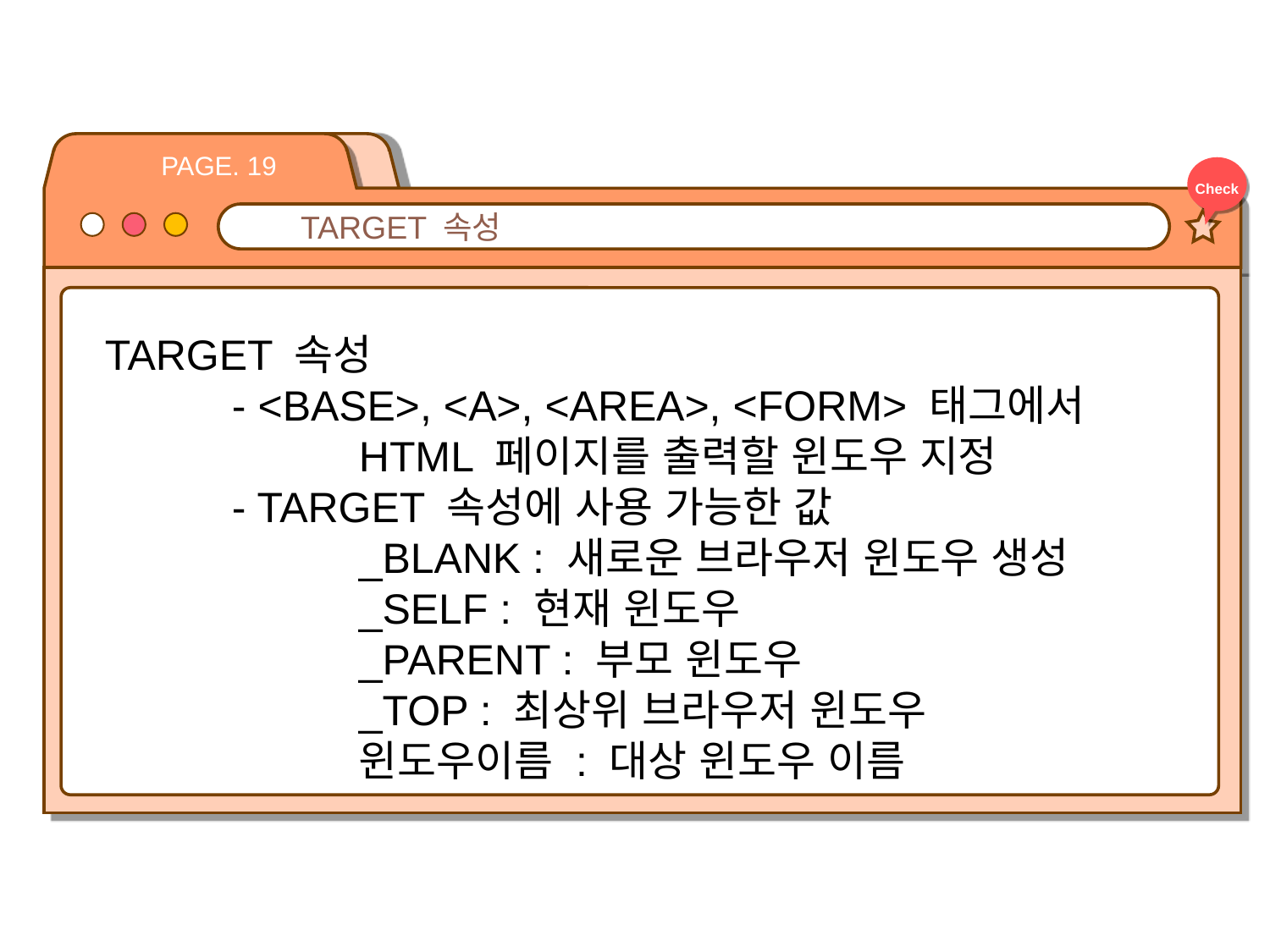

PAGE. 19
Check
TARGET 속성

TARGET 속성
	- <BASE>, <A>, <AREA>, <FORM> 태그에서    		HTML 페이지를 출력할 윈도우 지정
	- TARGET 속성에 사용 가능한 값
		_BLANK : 새로운 브라우저 윈도우 생성
		_SELF : 현재 윈도우
		_PARENT : 부모 윈도우
		_TOP : 최상위 브라우저 윈도우
		윈도우이름 : 대상 윈도우 이름